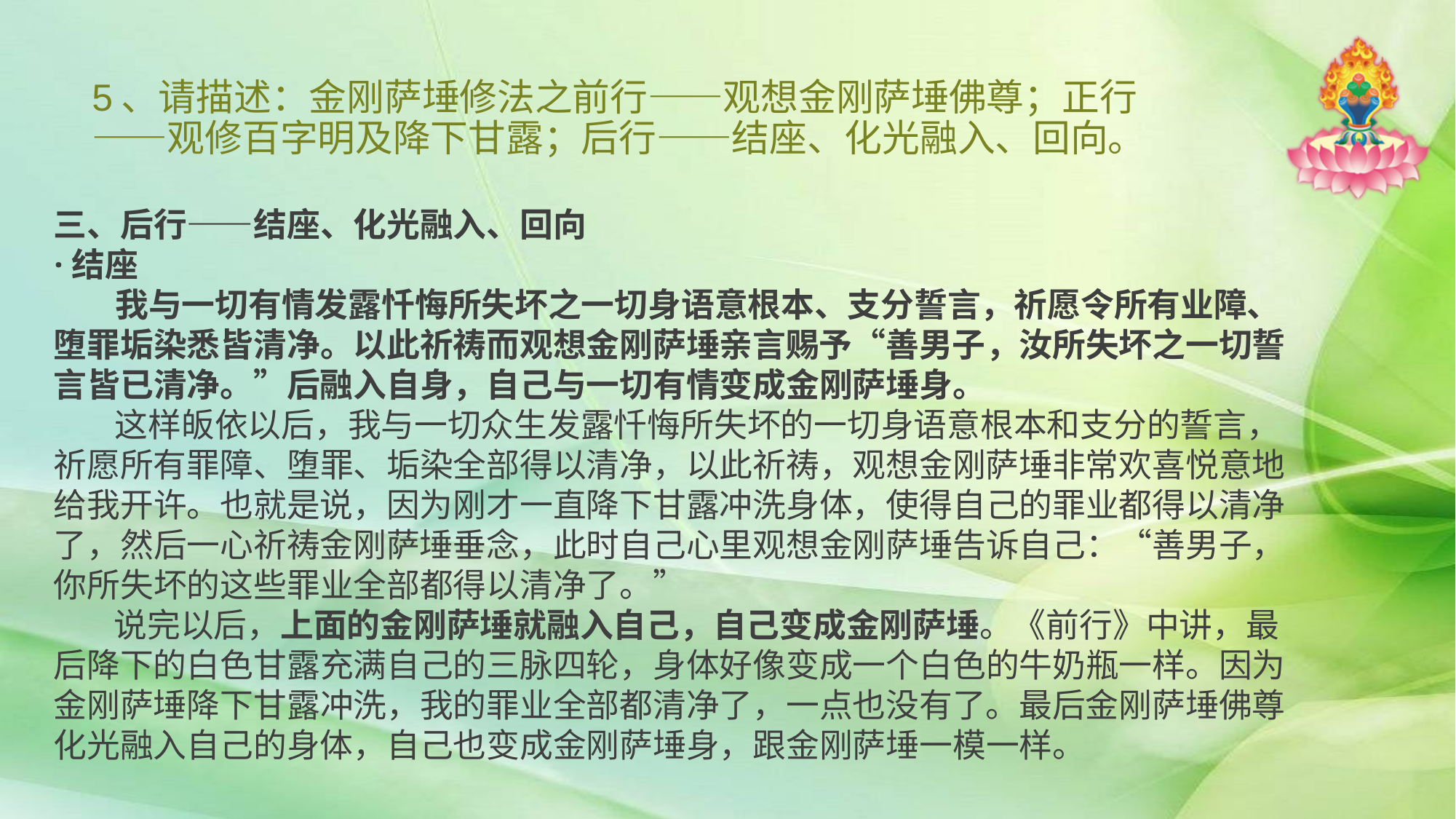

# 5、请描述：金刚萨埵修法之前行——观想金刚萨埵佛尊；正行——观修百字明及降下甘露；后行——结座、化光融入、回向。
三、后行——结座、化光融入、回向
·结座
       我与一切有情发露忏悔所失坏之一切身语意根本、支分誓言，祈愿令所有业障、堕罪垢染悉皆清净。以此祈祷而观想金刚萨埵亲言赐予“善男子，汝所失坏之一切誓言皆已清净。”后融入自身，自己与一切有情变成金刚萨埵身。
       这样皈依以后，我与一切众生发露忏悔所失坏的一切身语意根本和支分的誓言，祈愿所有罪障、堕罪、垢染全部得以清净，以此祈祷，观想金刚萨埵非常欢喜悦意地给我开许。也就是说，因为刚才一直降下甘露冲洗身体，使得自己的罪业都得以清净了，然后一心祈祷金刚萨埵垂念，此时自己心里观想金刚萨埵告诉自己：“善男子，你所失坏的这些罪业全部都得以清净了。”
       说完以后，上面的金刚萨埵就融入自己，自己变成金刚萨埵。《前行》中讲，最后降下的白色甘露充满自己的三脉四轮，身体好像变成一个白色的牛奶瓶一样。因为金刚萨埵降下甘露冲洗，我的罪业全部都清净了，一点也没有了。最后金刚萨埵佛尊化光融入自己的身体，自己也变成金刚萨埵身，跟金刚萨埵一模一样。